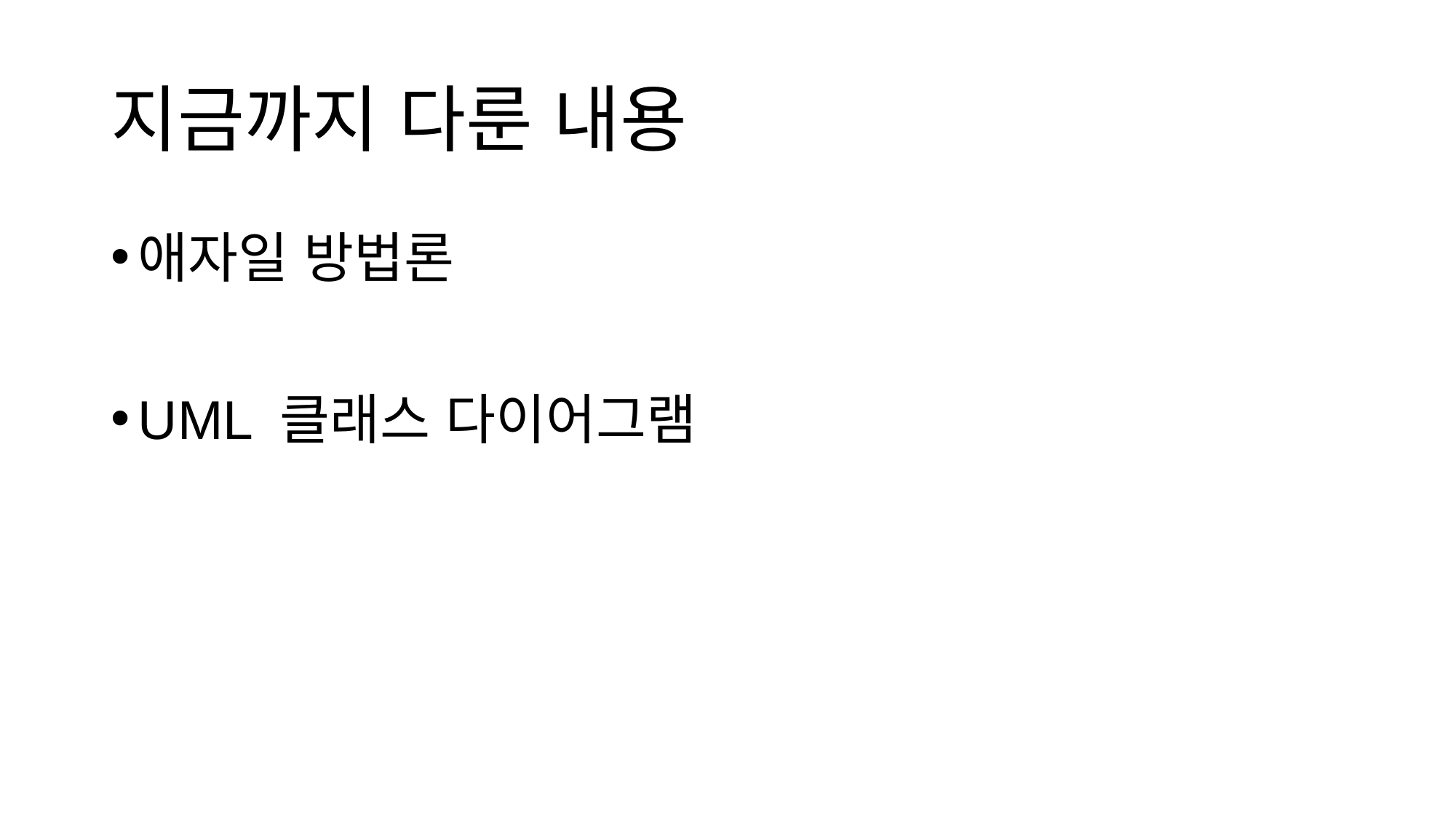

# 지금까지 다룬 내용
애자일 방법론

UML 클래스 다이어그램